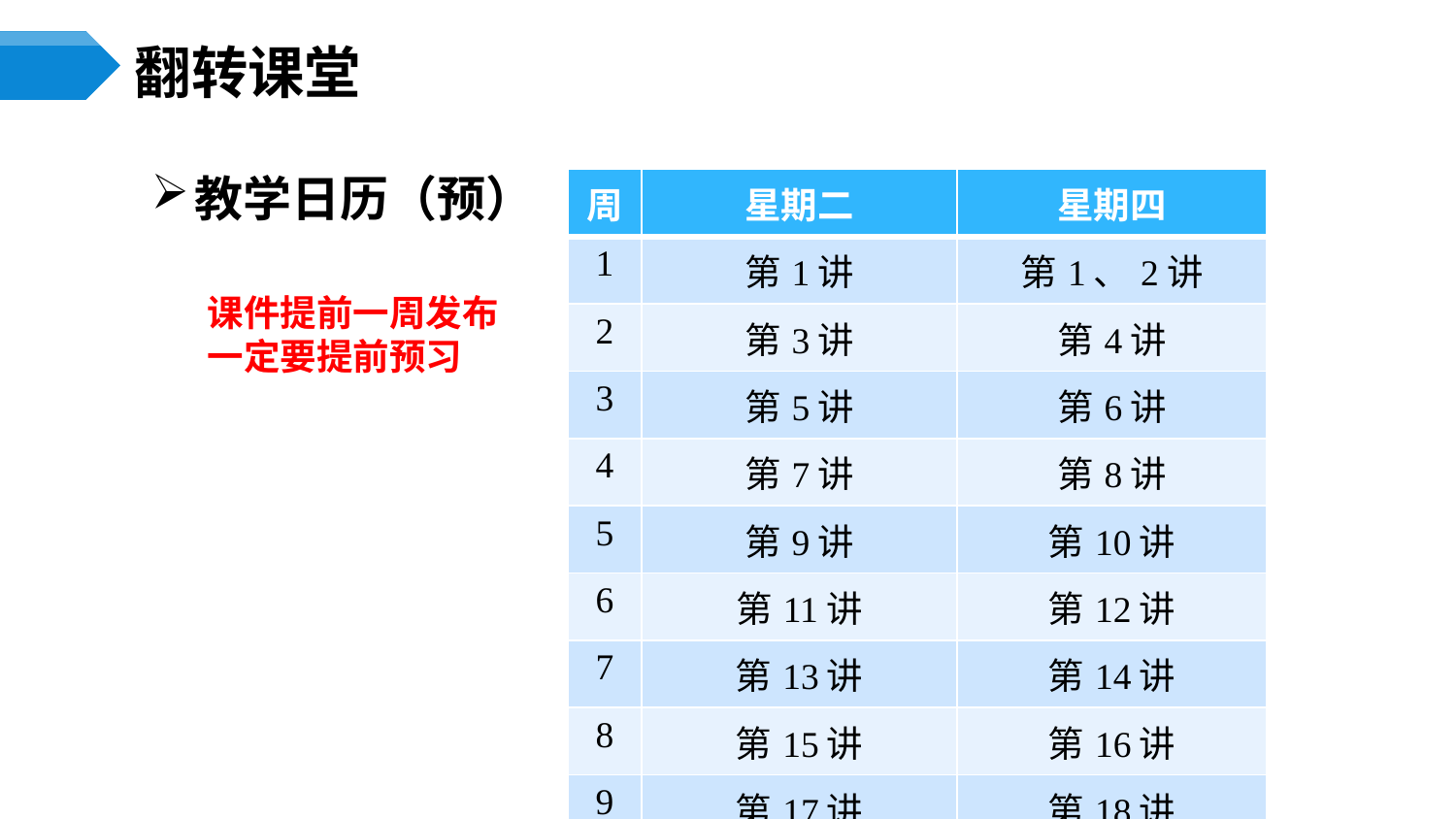

# 翻转课堂
教学日历（预）
| 周 | 星期二 | 星期四 |
| --- | --- | --- |
| 1 | 第1讲 | 第1、2讲 |
| 2 | 第3讲 | 第4讲 |
| 3 | 第5讲 | 第6讲 |
| 4 | 第7讲 | 第8讲 |
| 5 | 第9讲 | 第10讲 |
| 6 | 第11讲 | 第12讲 |
| 7 | 第13讲 | 第14讲 |
| 8 | 第15讲 | 第16讲 |
| 9 | 第17讲 | 第18讲 |
| 10 | 第19讲 | 第20讲 |
课件提前一周发布
一定要提前预习